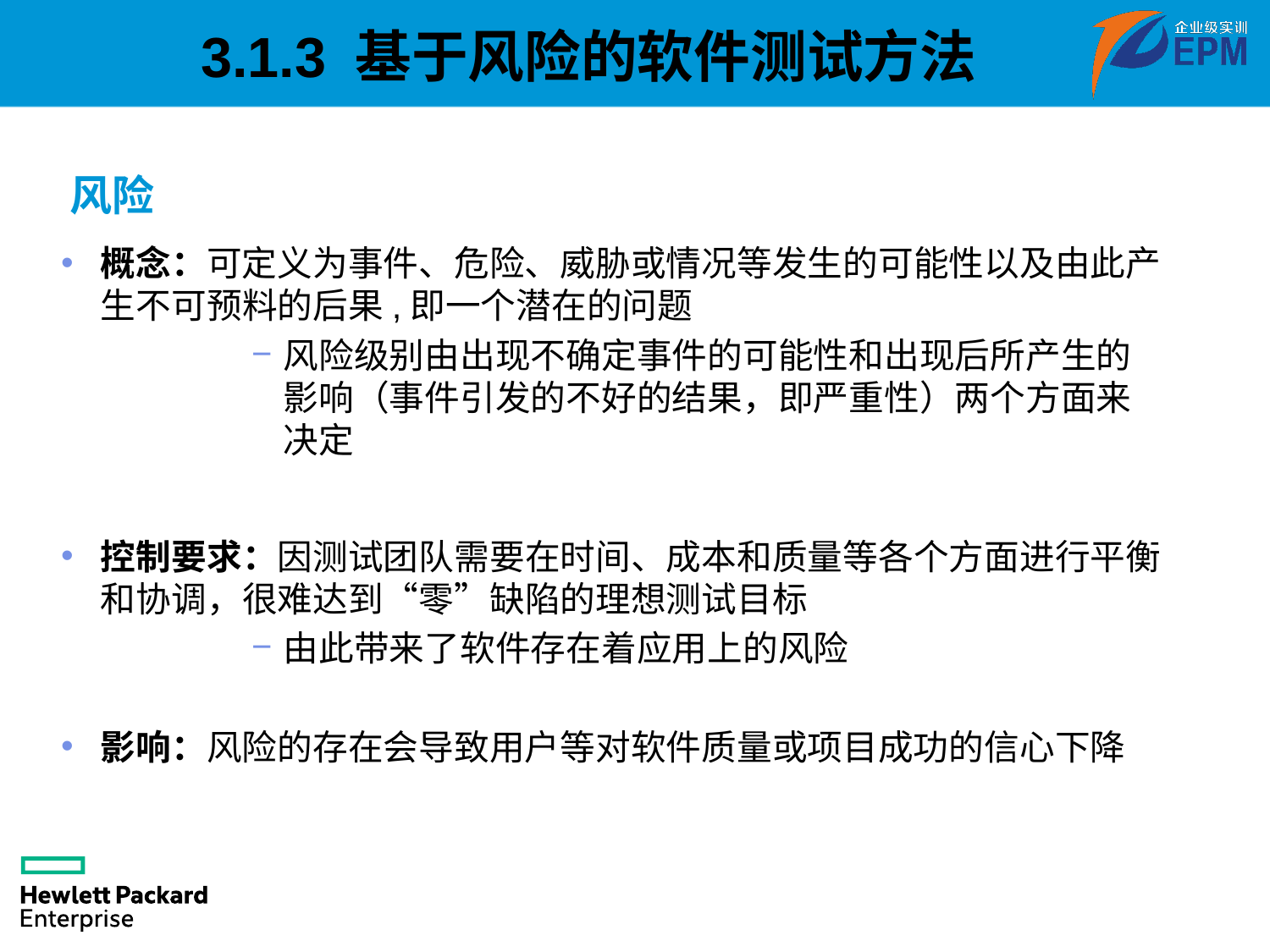

3.1.3 基于风险的软件测试方法
风险
概念：可定义为事件、危险、威胁或情况等发生的可能性以及由此产生不可预料的后果,即一个潜在的问题
风险级别由出现不确定事件的可能性和出现后所产生的影响（事件引发的不好的结果，即严重性）两个方面来决定

控制要求：因测试团队需要在时间、成本和质量等各个方面进行平衡和协调，很难达到“零”缺陷的理想测试目标
由此带来了软件存在着应用上的风险

影响：风险的存在会导致用户等对软件质量或项目成功的信心下降